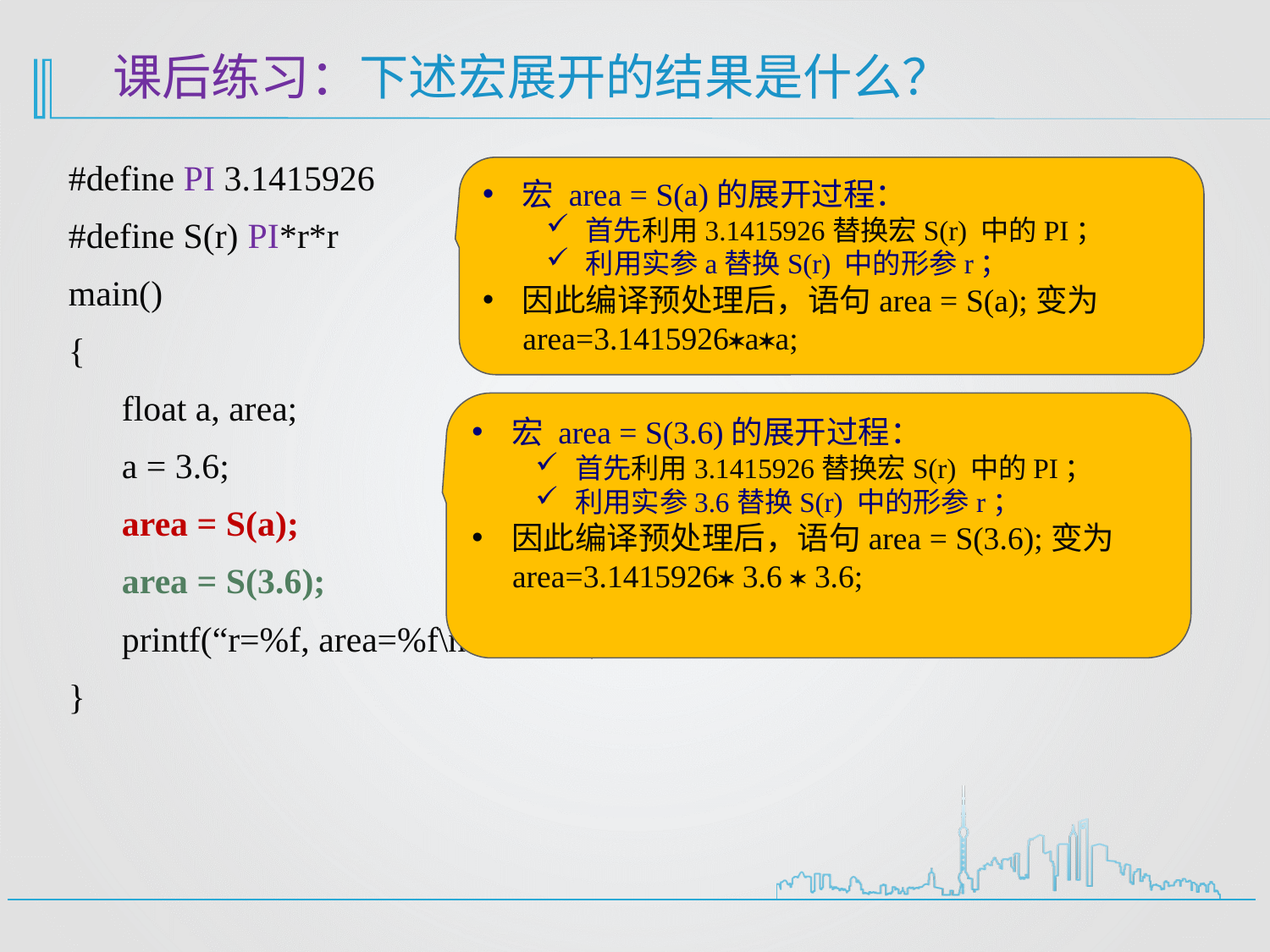

# 课后练习：下述宏展开的结果是什么？
#define PI 3.1415926
#define S(r) PI*r*r
main()
{
      float a, area;
      a = 3.6;
      area = S(a);
      area = S(3.6);
      printf(“r=%f, area=%f\n", a, area);
}
宏 area = S(a)的展开过程：
首先利用3.1415926替换宏S(r) 中的PI；
利用实参a替换S(r) 中的形参r；
因此编译预处理后，语句area = S(a);变为
     area=3.1415926∗a∗a;

宏 area = S(3.6)的展开过程：
首先利用3.1415926替换宏S(r) 中的PI；
利用实参3.6替换S(r) 中的形参r；
因此编译预处理后，语句area = S(3.6);变为
     area=3.1415926∗ 3.6 ∗ 3.6;